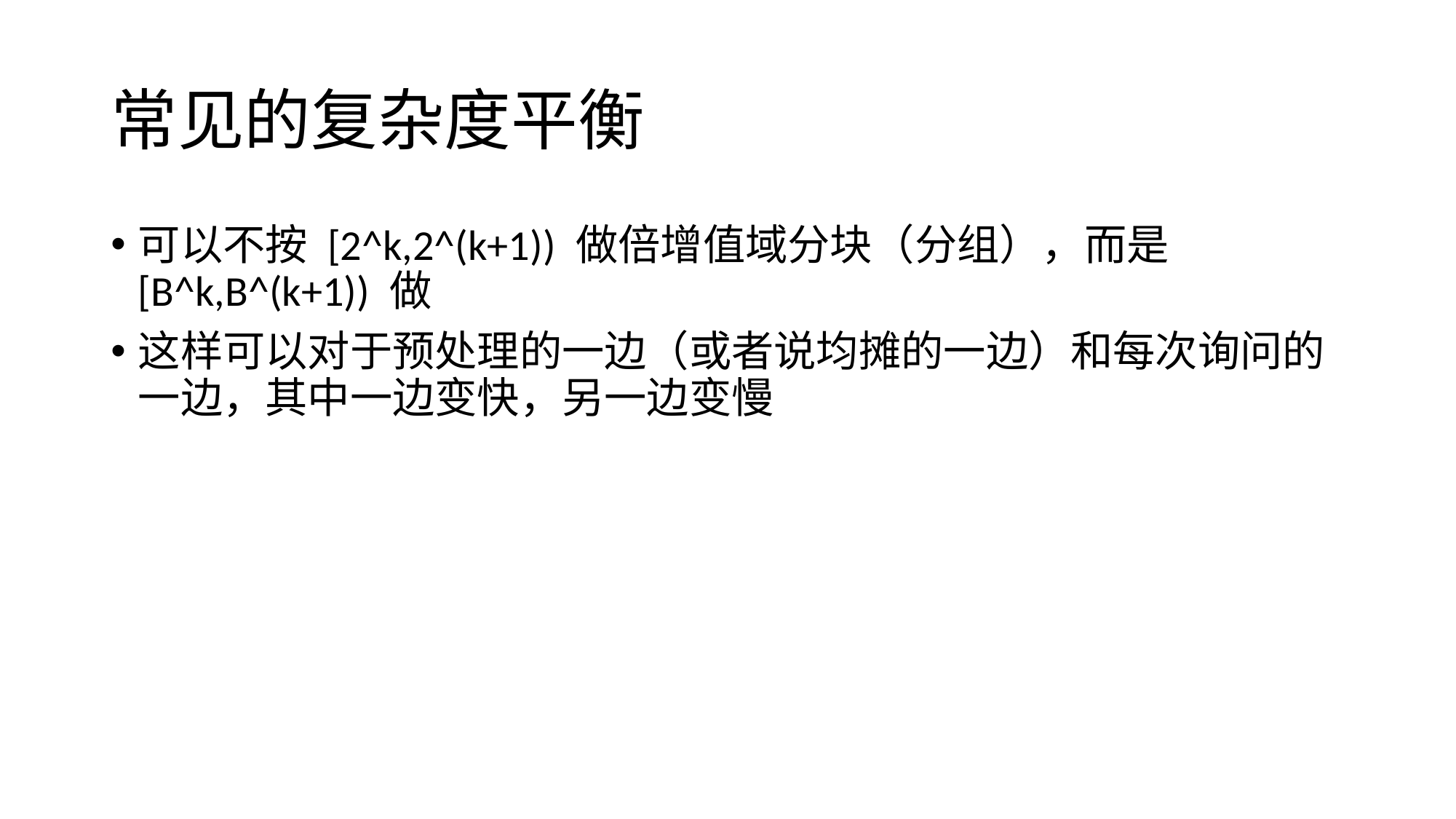

# 常见的复杂度平衡
可以不按 [2^k,2^(k+1)) 做倍增值域分块（分组），而是 [B^k,B^(k+1)) 做
这样可以对于预处理的一边（或者说均摊的一边）和每次询问的一边，其中一边变快，另一边变慢